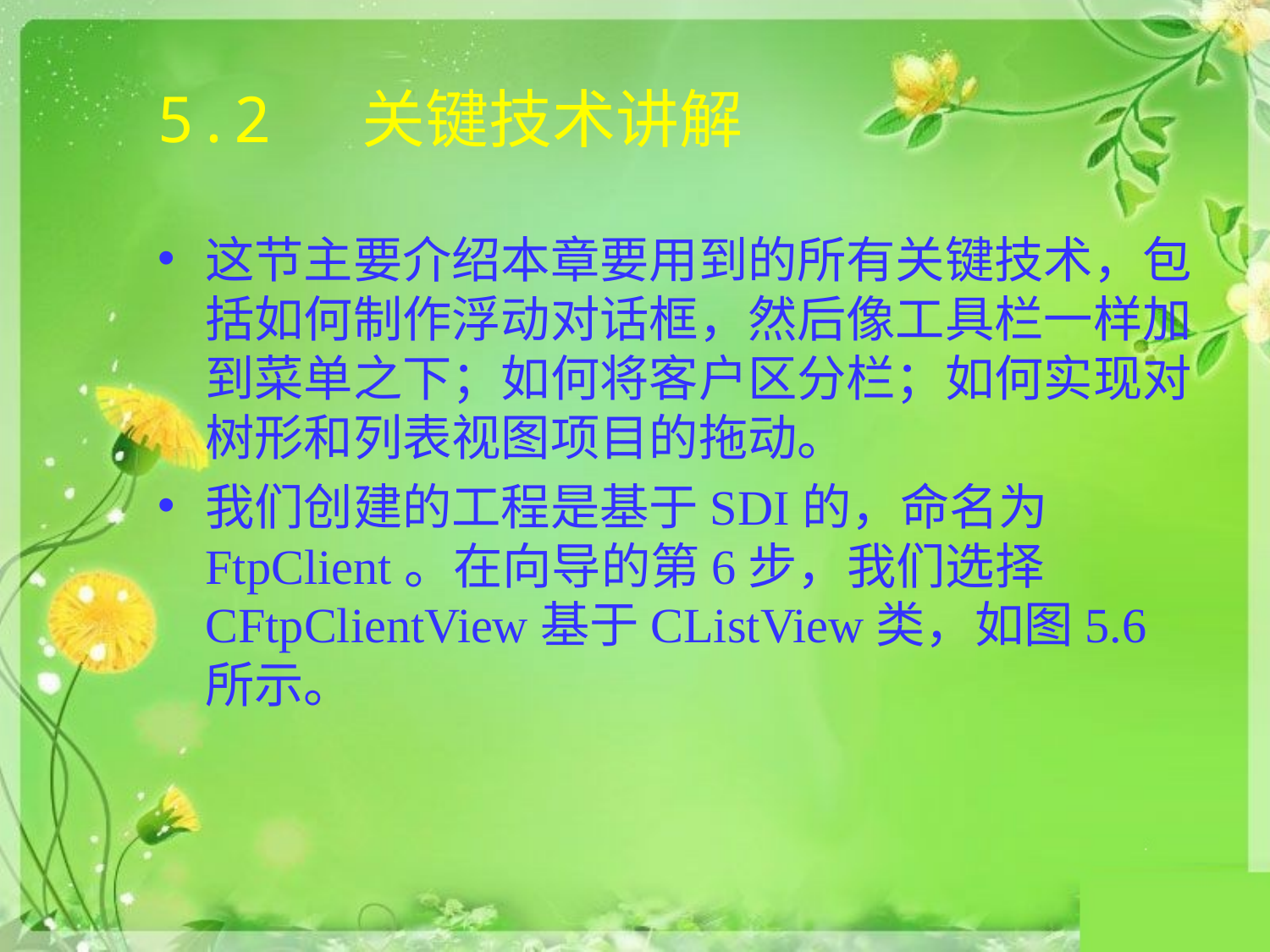

# 5.2  关键技术讲解
这节主要介绍本章要用到的所有关键技术，包括如何制作浮动对话框，然后像工具栏一样加到菜单之下；如何将客户区分栏；如何实现对树形和列表视图项目的拖动。
我们创建的工程是基于SDI的，命名为FtpClient。在向导的第6步，我们选择CFtpClientView基于CListView类，如图5.6所示。